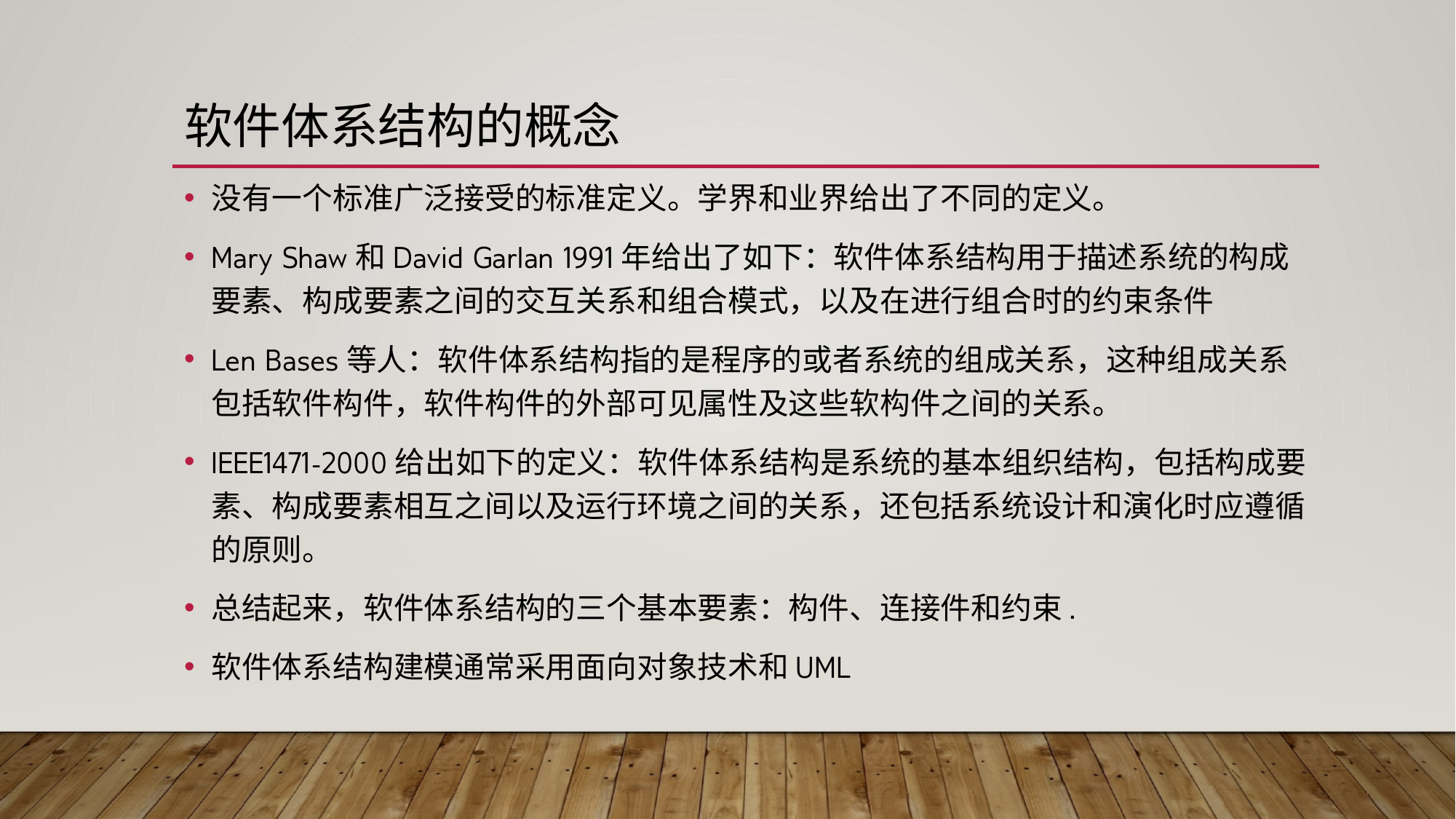

# 软件体系结构的概念
没有一个标准广泛接受的标准定义。学界和业界给出了不同的定义。
Mary Shaw和David Garlan 1991年给出了如下：软件体系结构用于描述系统的构成要素、构成要素之间的交互关系和组合模式，以及在进行组合时的约束条件
Len Bases等人：软件体系结构指的是程序的或者系统的组成关系，这种组成关系包括软件构件，软件构件的外部可见属性及这些软构件之间的关系。
IEEE1471-2000给出如下的定义：软件体系结构是系统的基本组织结构，包括构成要素、构成要素相互之间以及运行环境之间的关系，还包括系统设计和演化时应遵循的原则。
总结起来，软件体系结构的三个基本要素：构件、连接件和约束.
软件体系结构建模通常采用面向对象技术和UML